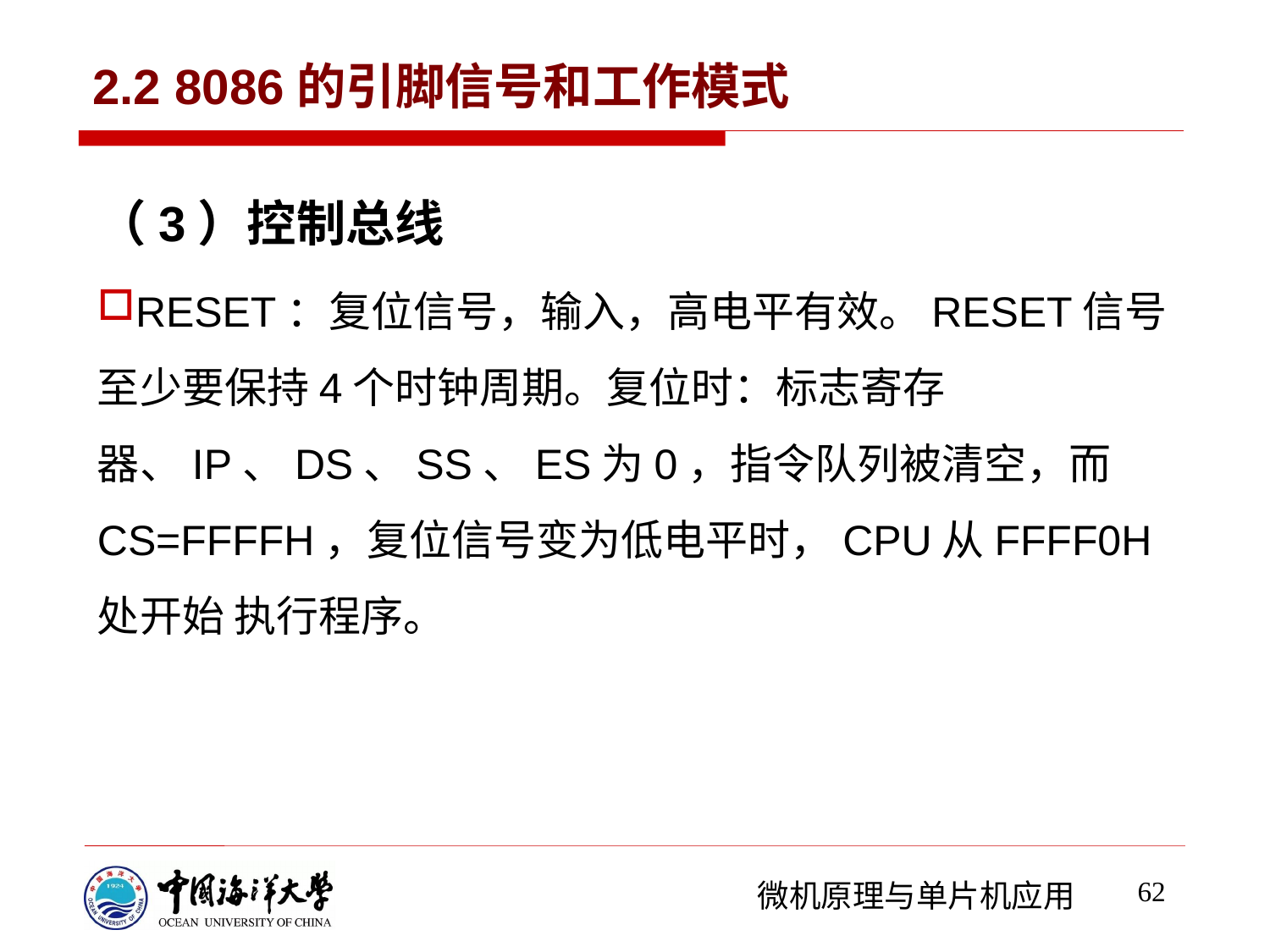

# 2.2 8086的引脚信号和工作模式
（3）控制总线
RESET：复位信号，输入，高电平有效。RESET信号至少要保持4个时钟周期。复位时：标志寄存器、IP、DS、SS、ES为0，指令队列被清空，而 CS=FFFFH，复位信号变为低电平时，CPU从FFFF0H处开始 执行程序。

62